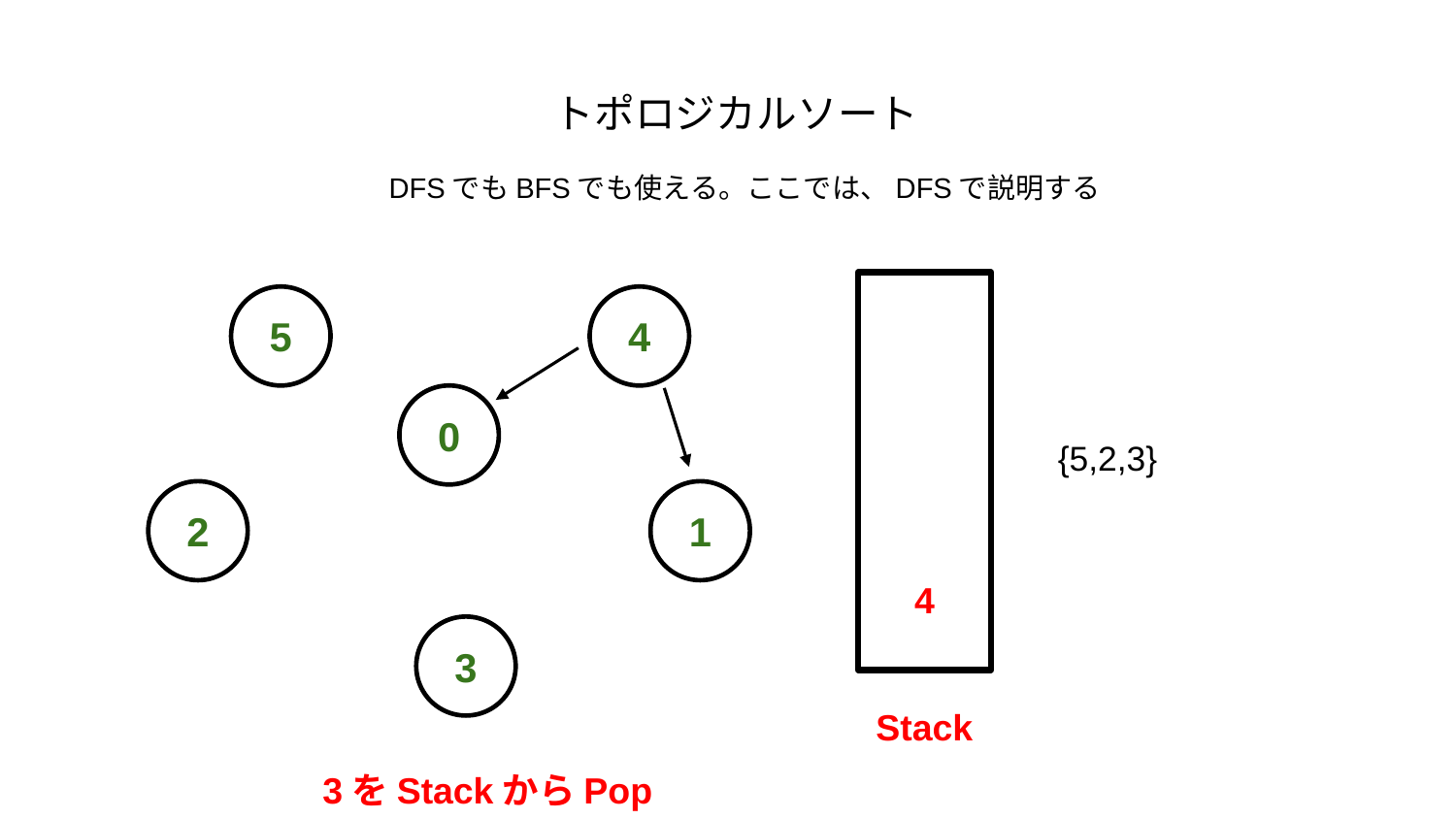

トポロジカルソート
DFSでもBFSでも使える。ここでは、DFSで説明する

5
4
0
{5,2,3}
2
1
4
3
Stack
3をStackからPop